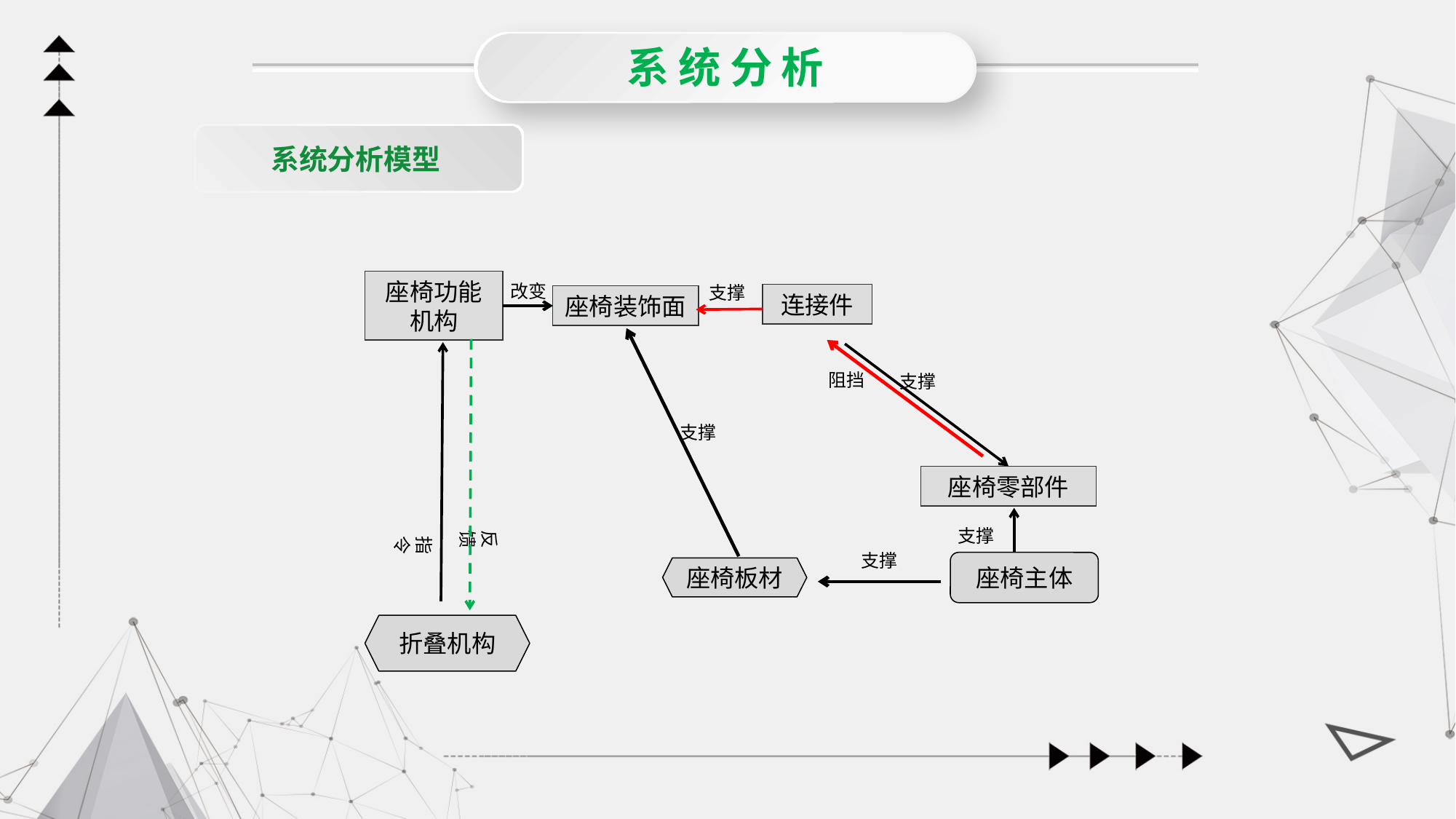

系统分析

系统分析模型
座椅功能机构
改变
支撑
连接件
座椅装饰面
阻挡
支撑
支撑
座椅零部件
支撑
反馈
指令
支撑
座椅主体
座椅板材
折叠机构